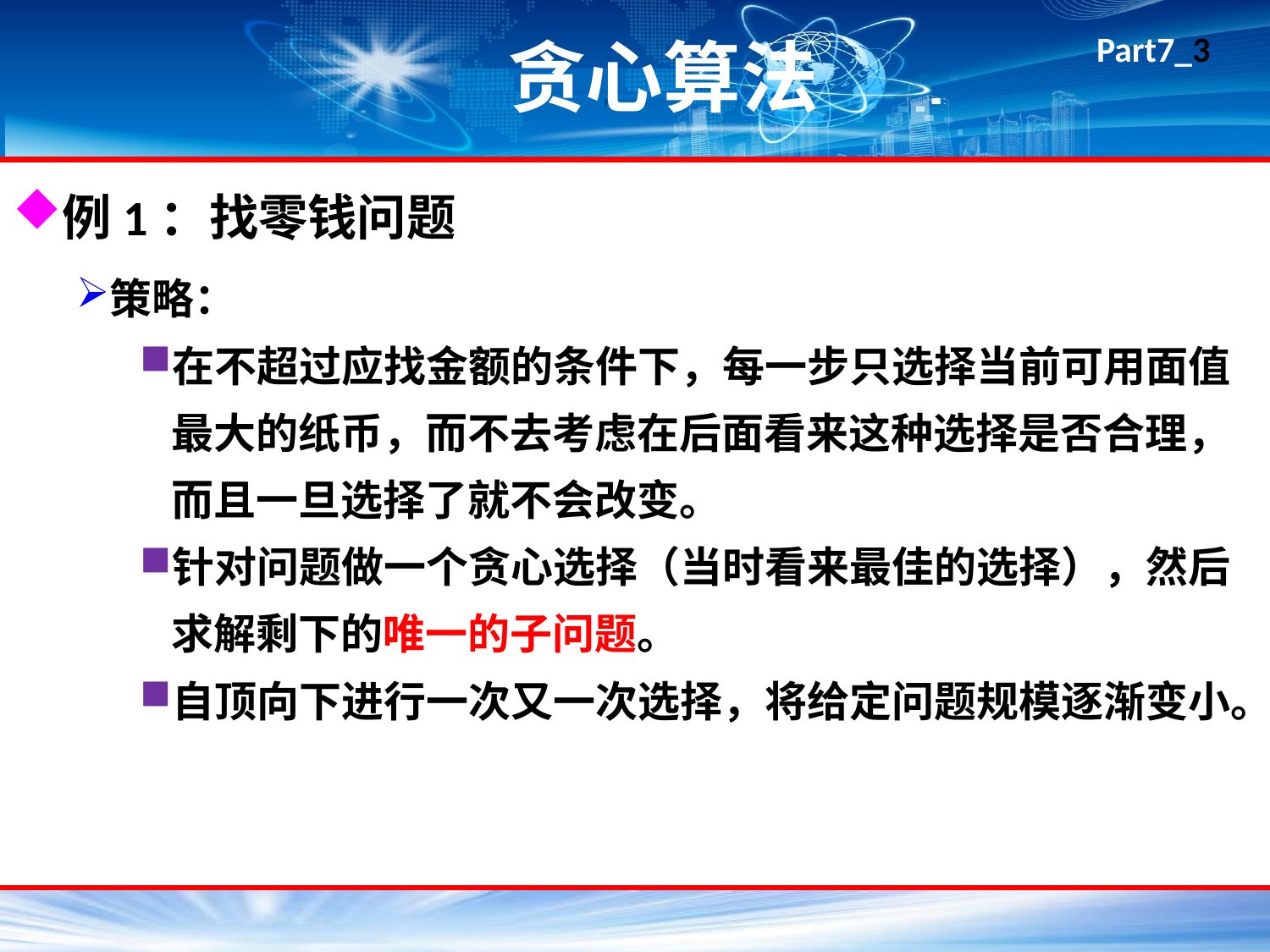

# 贪心算法
例1：找零钱问题
策略：
在不超过应找金额的条件下，每一步只选择当前可用面值最大的纸币，而不去考虑在后面看来这种选择是否合理，而且一旦选择了就不会改变。
针对问题做一个贪心选择（当时看来最佳的选择），然后求解剩下的唯一的子问题。
自顶向下进行一次又一次选择，将给定问题规模逐渐变小。